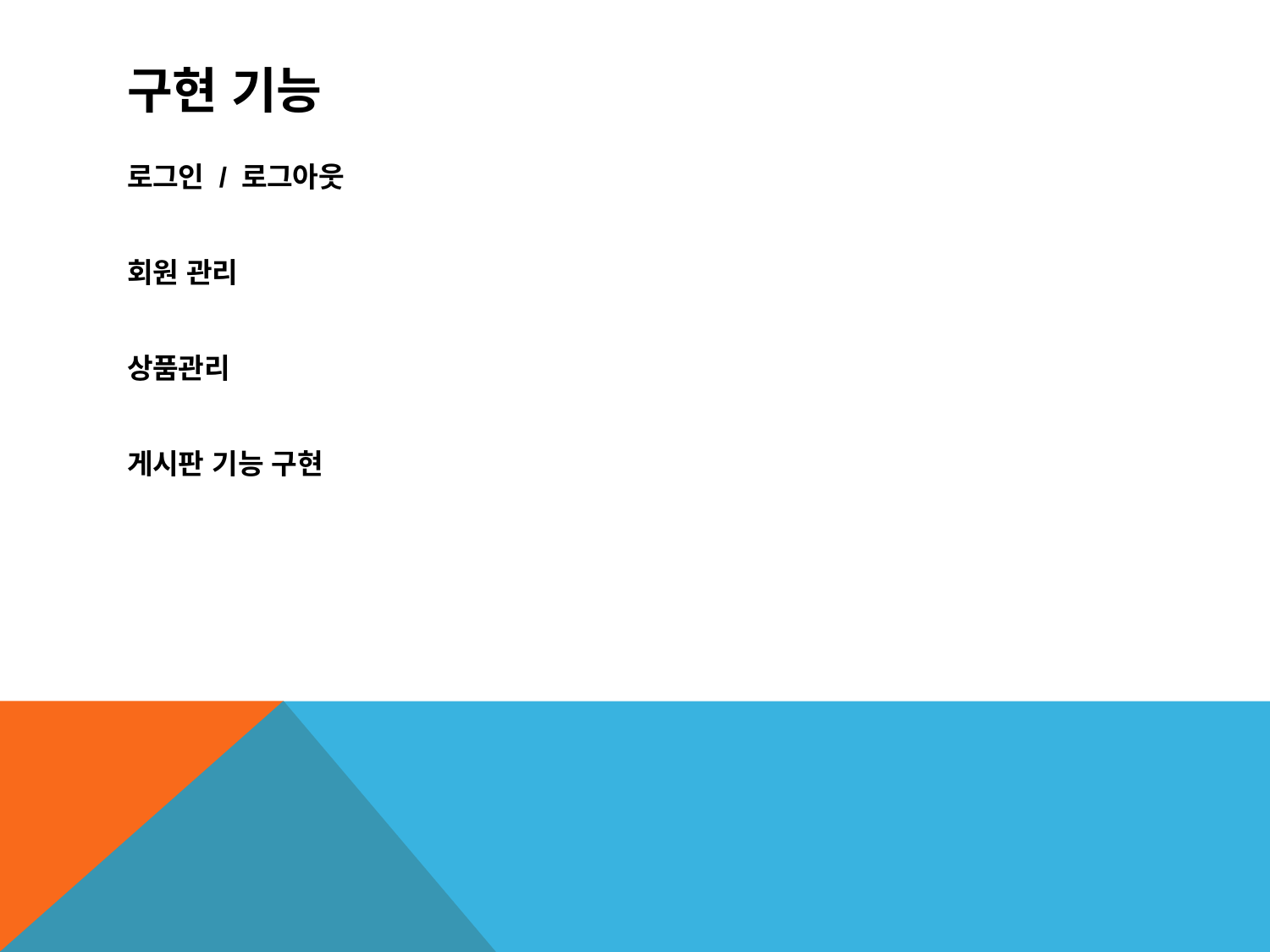

# 구현 기능
로그인 / 로그아웃

회원 관리

상품관리

게시판 기능 구현